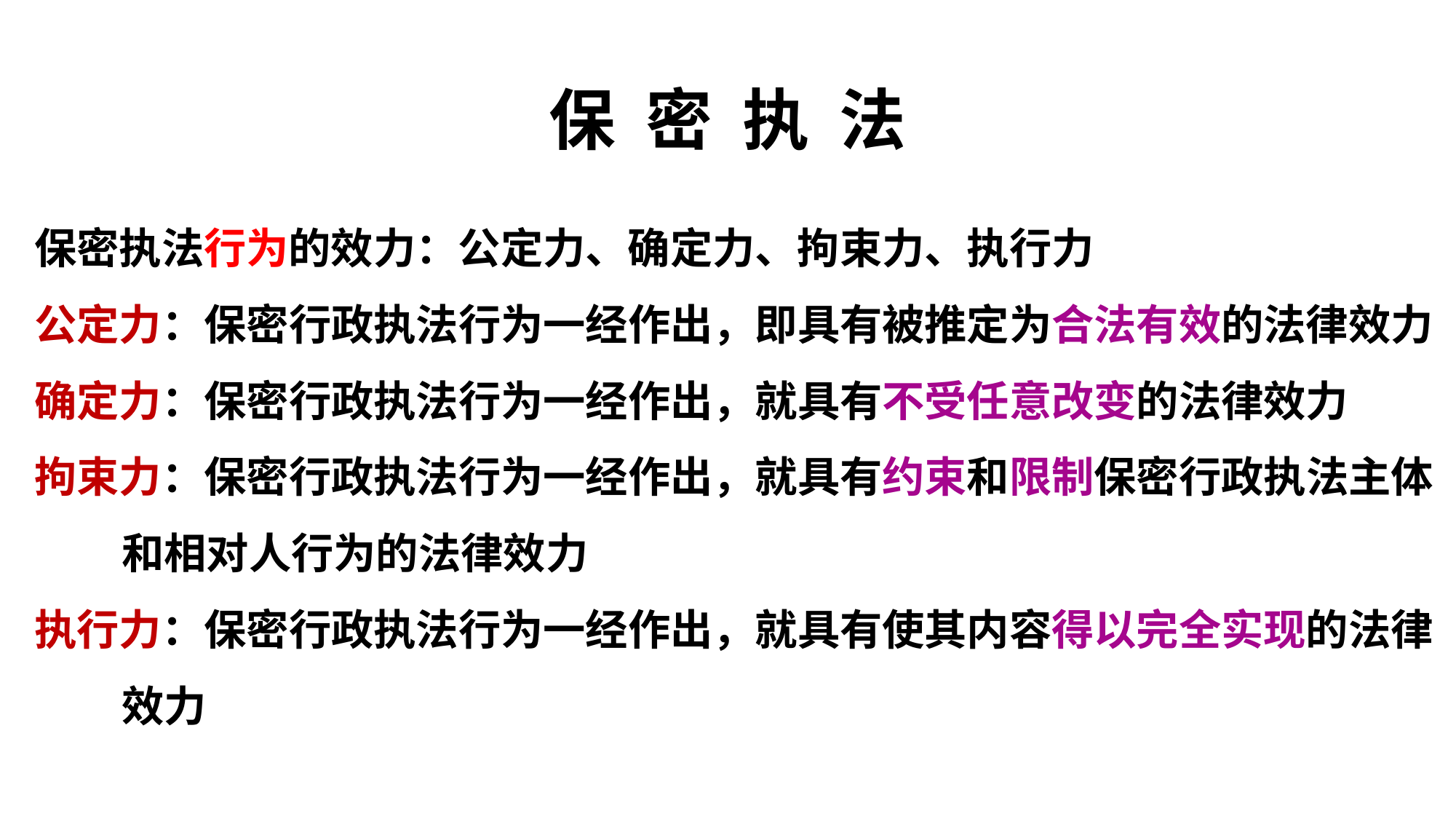

# 保  密  执  法
保密执法行为的效力：公定力、确定力、拘束力、执行力
公定力：保密行政执法行为一经作出，即具有被推定为合法有效的法律效力
确定力：保密行政执法行为一经作出，就具有不受任意改变的法律效力
拘束力：保密行政执法行为一经作出，就具有约束和限制保密行政执法主体
        和相对人行为的法律效力
执行力：保密行政执法行为一经作出，就具有使其内容得以完全实现的法律
        效力